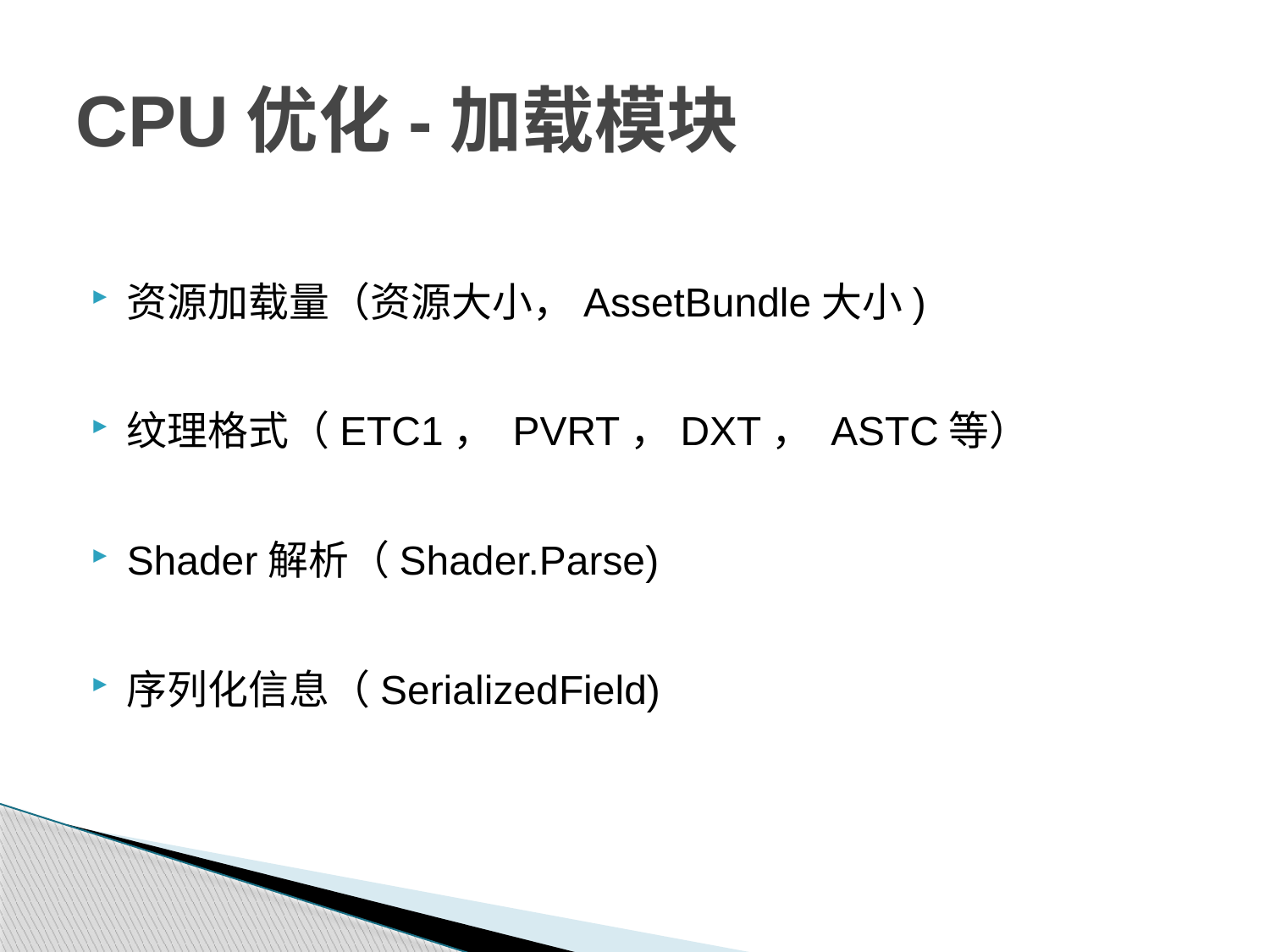

# CPU优化-加载模块

资源加载量（资源大小，AssetBundle大小)

纹理格式（ETC1， PVRT，DXT， ASTC等）

Shader解析（Shader.Parse)

序列化信息（SerializedField)